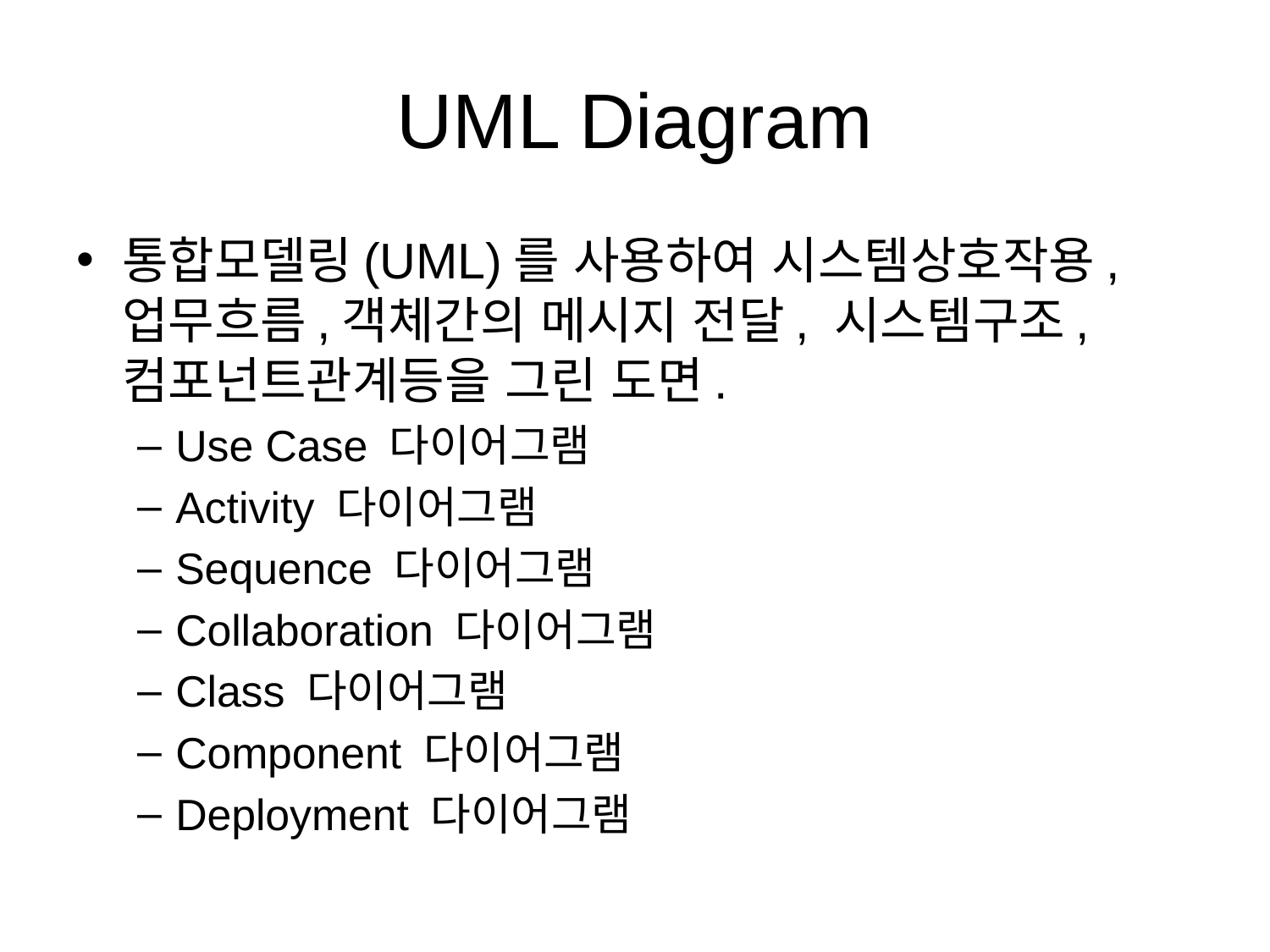

# UML Diagram
통합모델링(UML)를 사용하여 시스템상호작용,업무흐름,객체간의 메시지 전달, 시스템구조, 컴포넌트관계등을 그린 도면.
Use Case 다이어그램
Activity 다이어그램
Sequence 다이어그램
Collaboration 다이어그램
Class 다이어그램
Component 다이어그램
Deployment 다이어그램